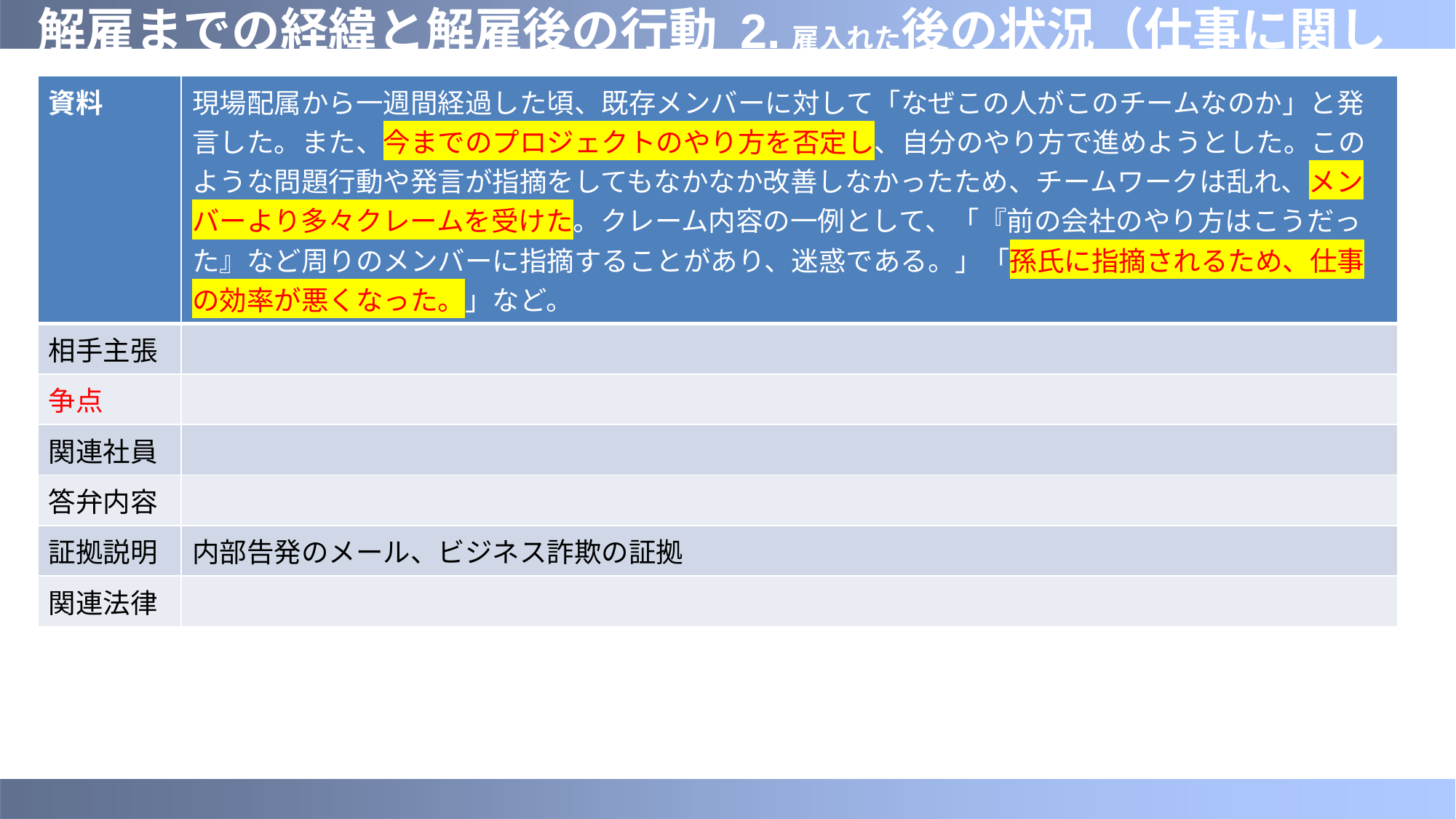

# 解雇までの経緯と解雇後の行動 2.雇入れた後の状況（仕事に関して）
| 資料 | 現場配属から一週間経過した頃、既存メンバーに対して「なぜこの人がこのチームなのか」と発言した。また、今までのプロジェクトのやり方を否定し、自分のやり方で進めようとした。このような問題行動や発言が指摘をしてもなかなか改善しなかったため、チームワークは乱れ、メンバーより多々クレームを受けた。クレーム内容の一例として、「『前の会社のやり方はこうだった』など周りのメンバーに指摘することがあり、迷惑である。」「孫氏に指摘されるため、仕事の効率が悪くなった。」など。 |
| --- | --- |
| 相手主張 |  |
| 争点 |  |
| 関連社員 |  |
| 答弁内容 |  |
| 証拠説明 | 内部告発のメール、ビジネス詐欺の証拠 |
| 関連法律 |  |